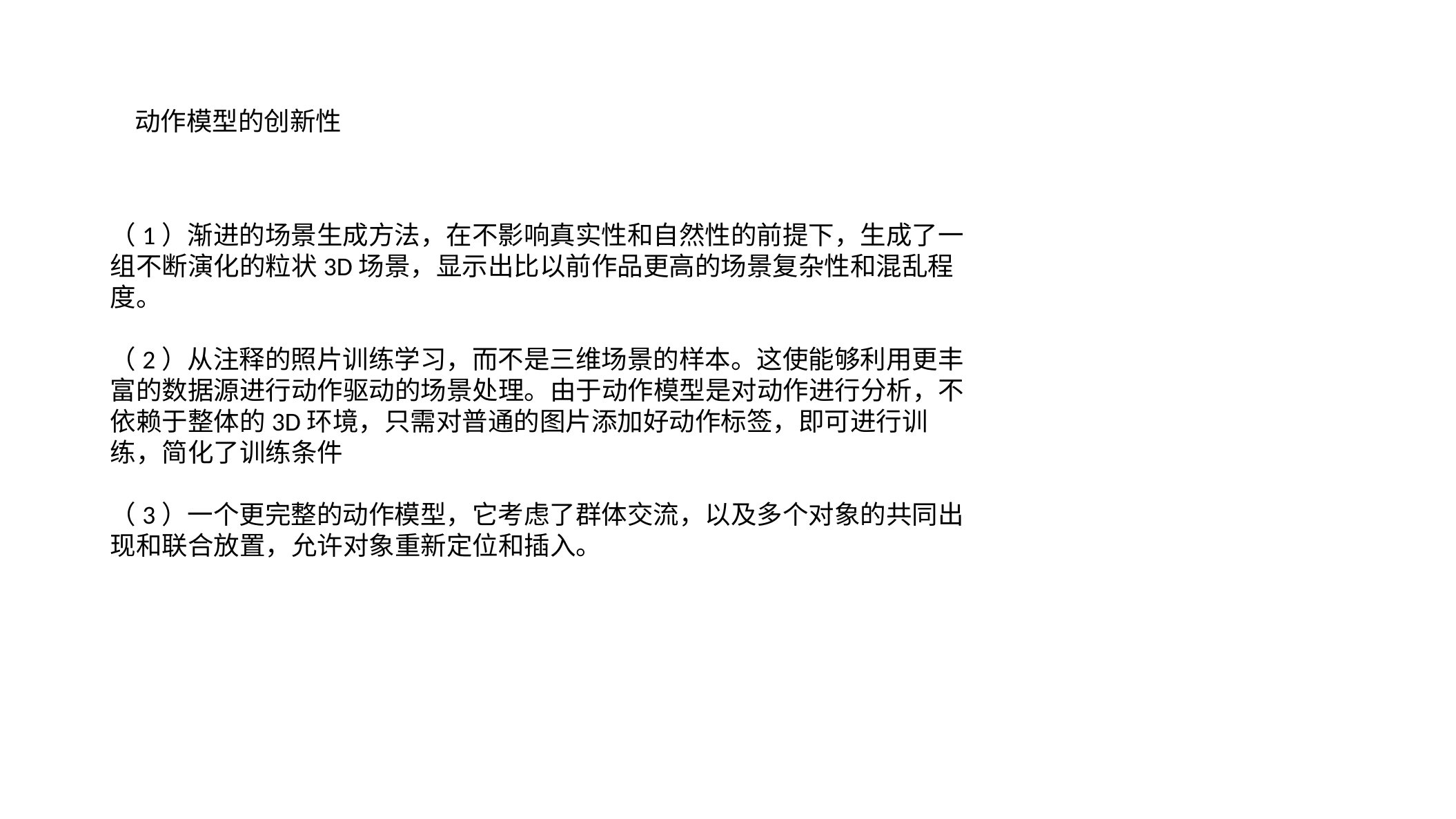

动作模型的创新性
（1）渐进的场景生成方法，在不影响真实性和自然性的前提下，生成了一组不断演化的粒状3D场景，显示出比以前作品更高的场景复杂性和混乱程度。

（2）从注释的照片训练学习，而不是三维场景的样本。这使能够利用更丰富的数据源进行动作驱动的场景处理。由于动作模型是对动作进行分析，不依赖于整体的3D环境，只需对普通的图片添加好动作标签，即可进行训练，简化了训练条件

（3）一个更完整的动作模型，它考虑了群体交流，以及多个对象的共同出现和联合放置，允许对象重新定位和插入。